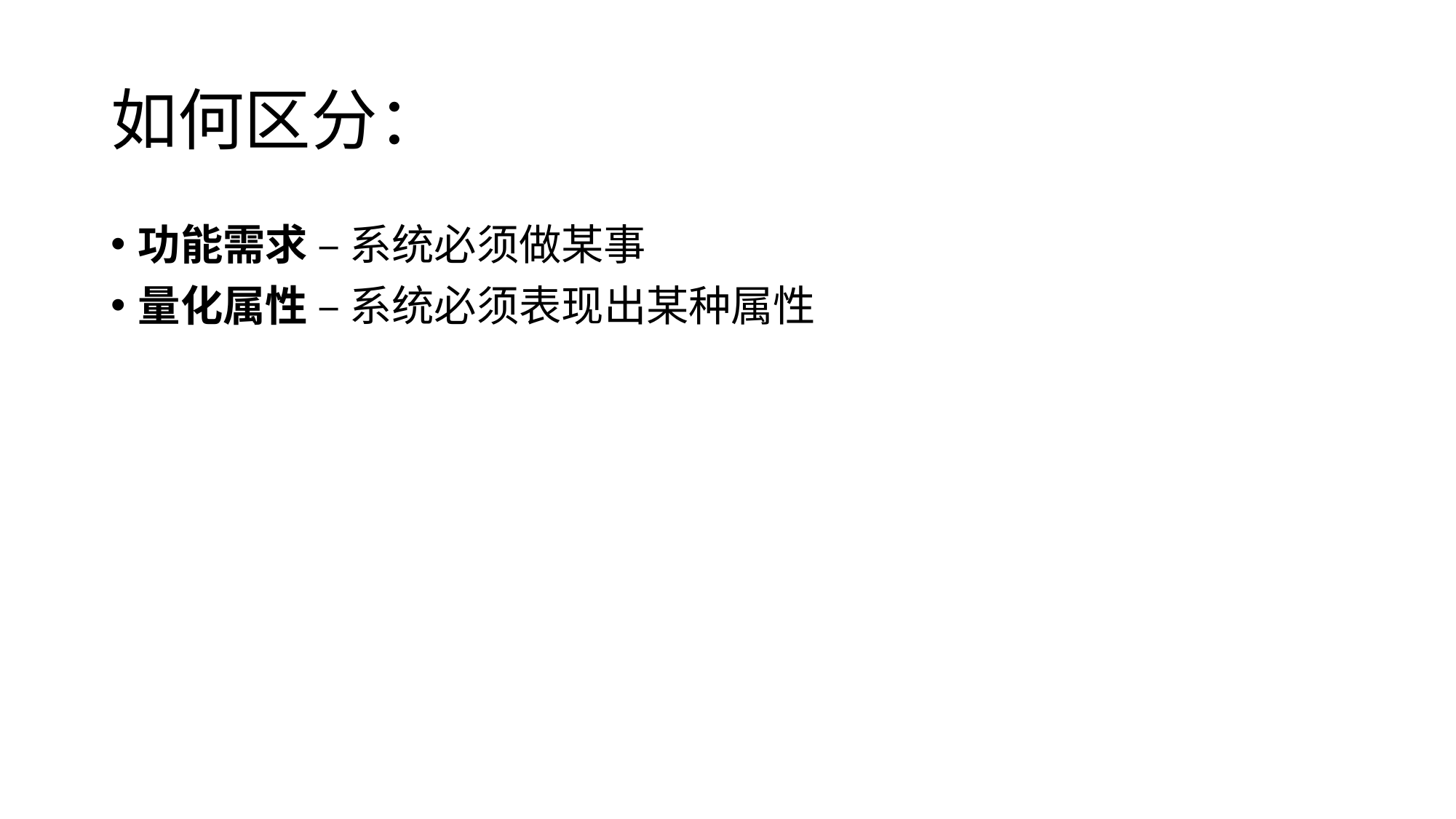

# 如何区分：
功能需求 – 系统必须做某事
量化属性 – 系统必须表现出某种属性